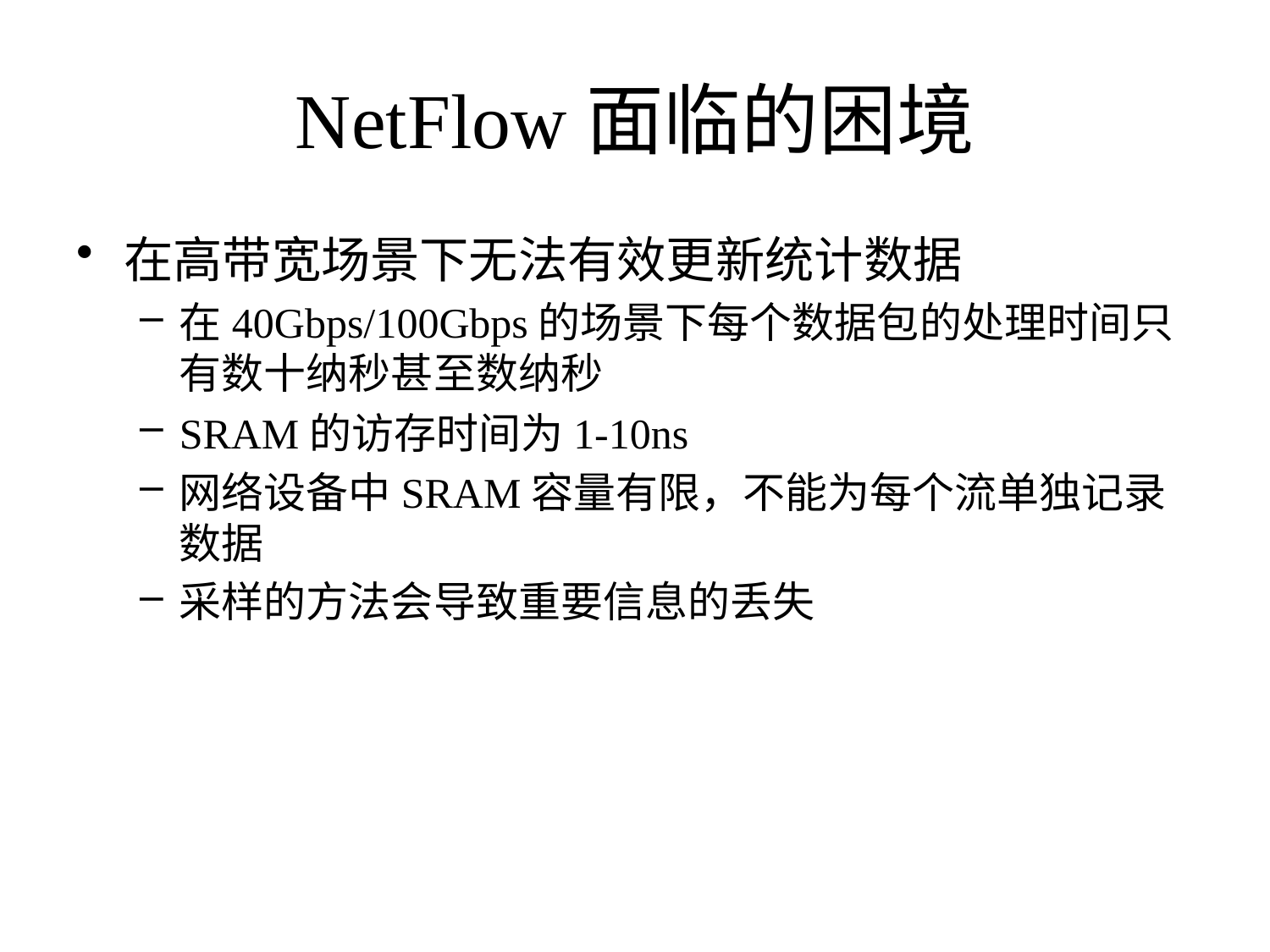

# NetFlow面临的困境
在高带宽场景下无法有效更新统计数据
在40Gbps/100Gbps的场景下每个数据包的处理时间只有数十纳秒甚至数纳秒
SRAM的访存时间为1-10ns
网络设备中SRAM容量有限，不能为每个流单独记录数据
采样的方法会导致重要信息的丢失